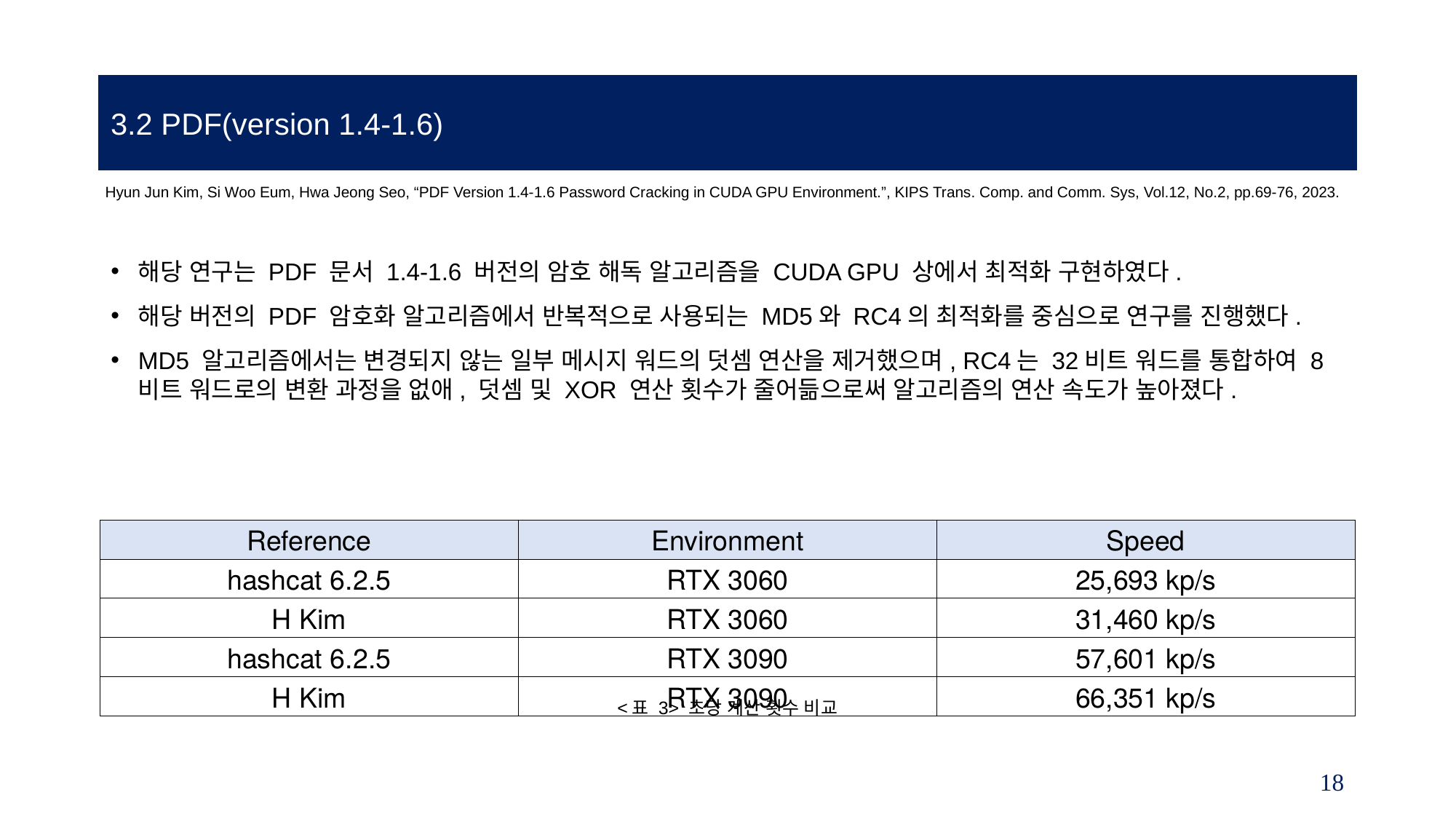

3.2 PDF(version 1.4-1.6)
Hyun Jun Kim, Si Woo Eum, Hwa Jeong Seo, “PDF Version 1.4-1.6 Password Cracking in CUDA GPU Environment.”, KIPS Trans. Comp. and Comm. Sys, Vol.12, No.2, pp.69-76, 2023.
해당 연구는 PDF 문서 1.4-1.6 버전의 암호 해독 알고리즘을 CUDA GPU 상에서 최적화 구현하였다.
해당 버전의 PDF 암호화 알고리즘에서 반복적으로 사용되는 MD5와 RC4의 최적화를 중심으로 연구를 진행했다.
MD5 알고리즘에서는 변경되지 않는 일부 메시지 워드의 덧셈 연산을 제거했으며, RC4는 32비트 워드를 통합하여 8비트 워드로의 변환 과정을 없애, 덧셈 및 XOR 연산 횟수가 줄어듦으로써 알고리즘의 연산 속도가 높아졌다.
| Reference | Environment | Speed |
| --- | --- | --- |
| hashcat 6.2.5 | RTX 3060 | 25,693 kp/s |
| H Kim | RTX 3060 | 31,460 kp/s |
| hashcat 6.2.5 | RTX 3090 | 57,601 kp/s |
| H Kim | RTX 3090 | 66,351 kp/s |
<표 3> 초당 계산 횟수 비교
18